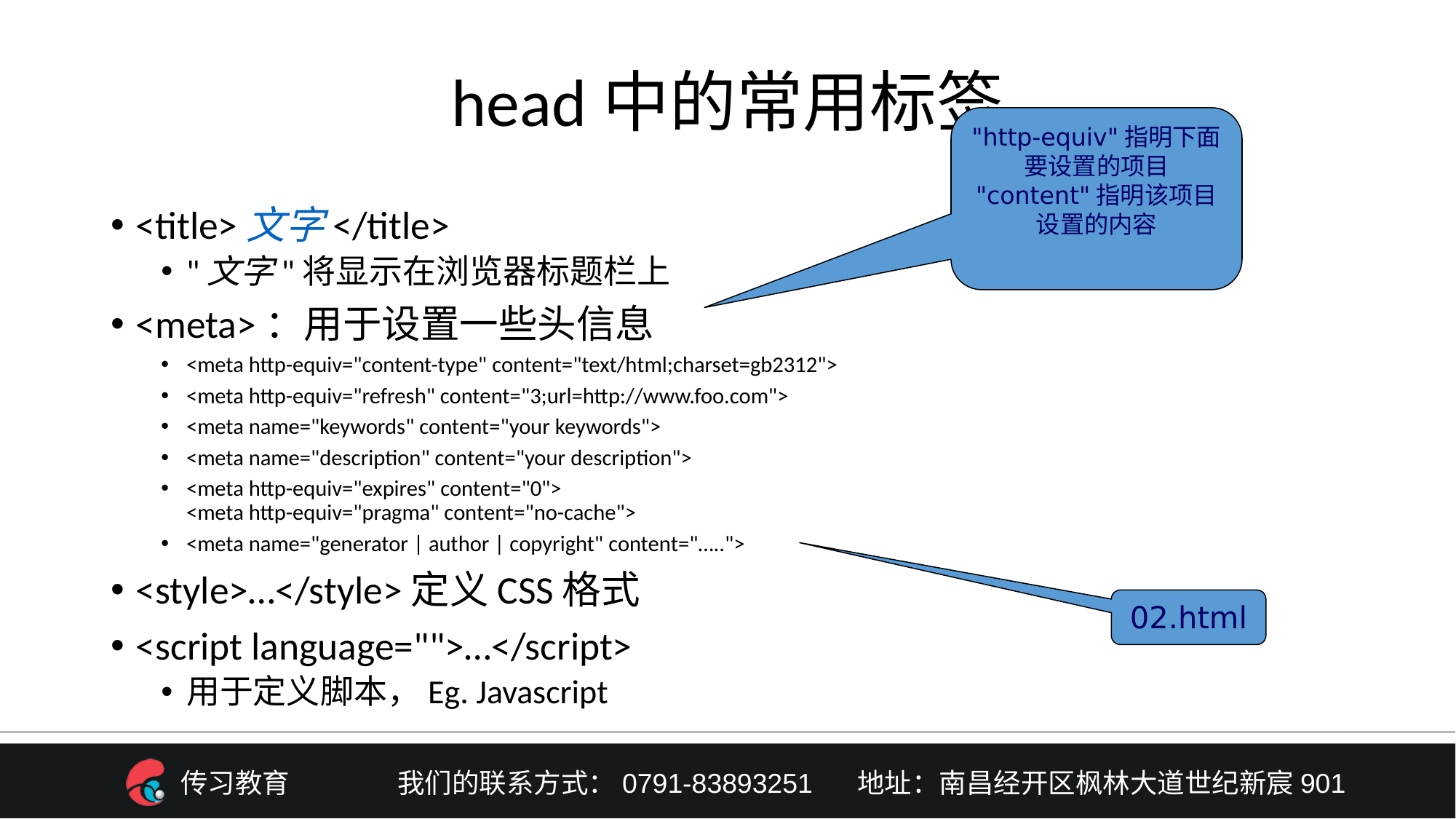

# head中的常用标签
"http-equiv"指明下面要设置的项目
"content"指明该项目设置的内容
<title>文字</title>
"文字"将显示在浏览器标题栏上
<meta>：用于设置一些头信息
<meta http-equiv="content-type" content="text/html;charset=gb2312">
<meta http-equiv="refresh" content="3;url=http://www.foo.com">
<meta name="keywords" content="your keywords">
<meta name="description" content="your description">
<meta http-equiv="expires" content="0">
<meta http-equiv="pragma" content="no-cache">
<meta name="generator | author | copyright" content="…..">
<style>…</style>定义CSS格式
<script language="">…</script>
用于定义脚本，Eg. Javascript
02.html